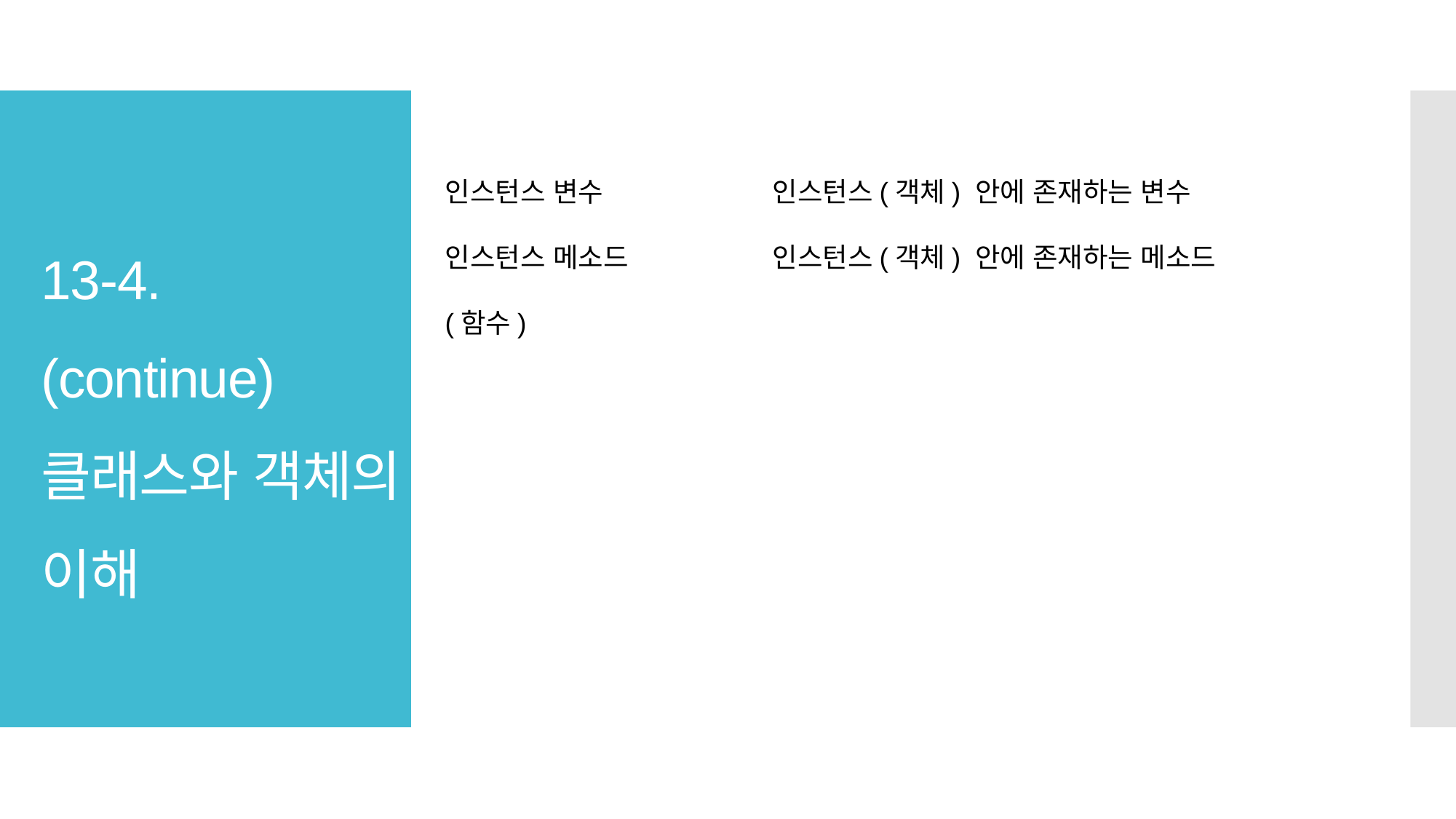

# 13-4. (continue) 클래스와 객체의 이해
인스턴스 변수 		인스턴스(객체) 안에 존재하는 변수
인스턴스 메소드 		인스턴스(객체) 안에 존재하는 메소드(함수)